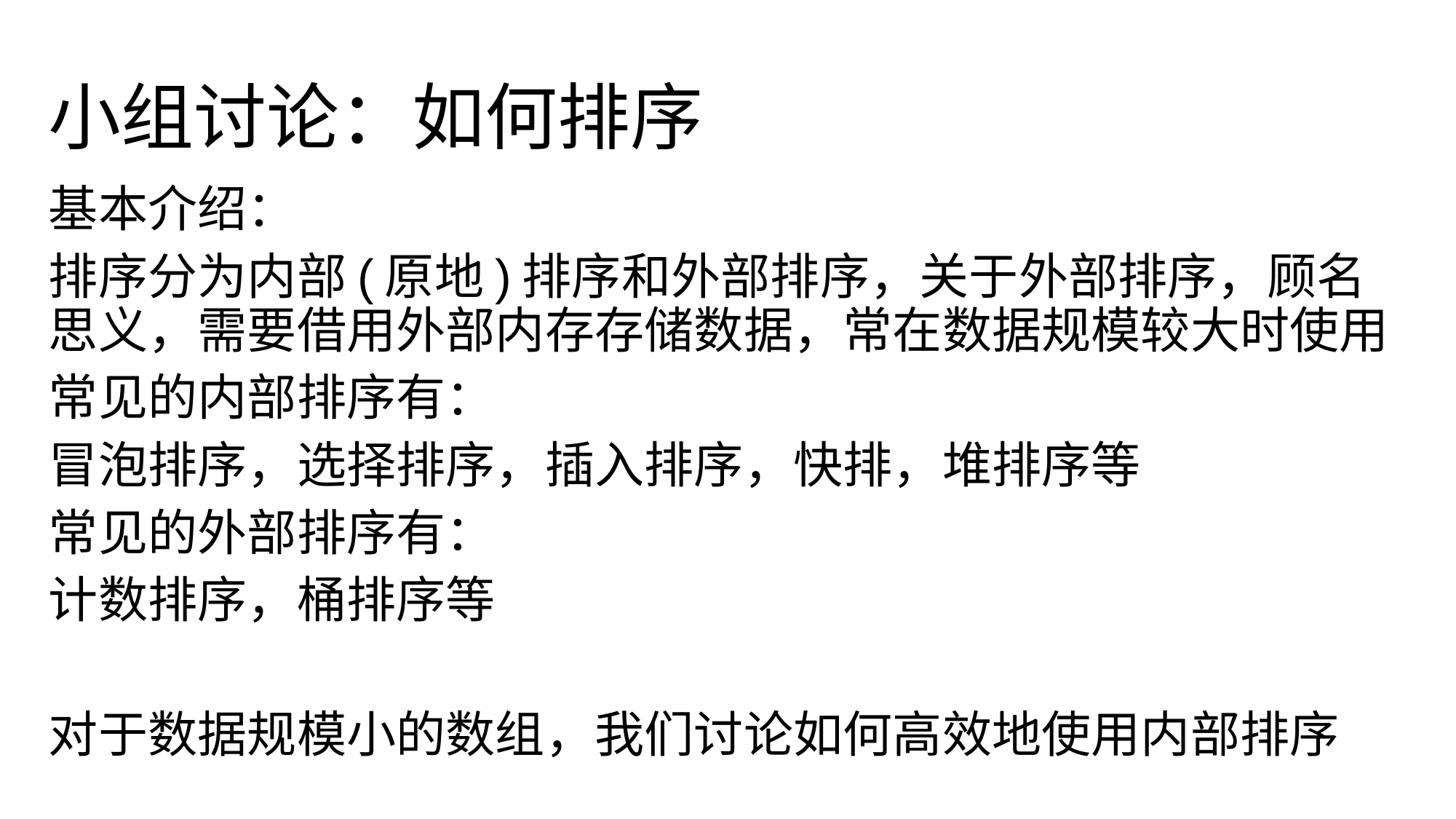

# 小组讨论：如何排序
基本介绍：
排序分为内部(原地)排序和外部排序，关于外部排序，顾名思义，需要借用外部内存存储数据，常在数据规模较大时使用
常见的内部排序有：
冒泡排序，选择排序，插入排序，快排，堆排序等
常见的外部排序有：
计数排序，桶排序等

对于数据规模小的数组，我们讨论如何高效地使用内部排序